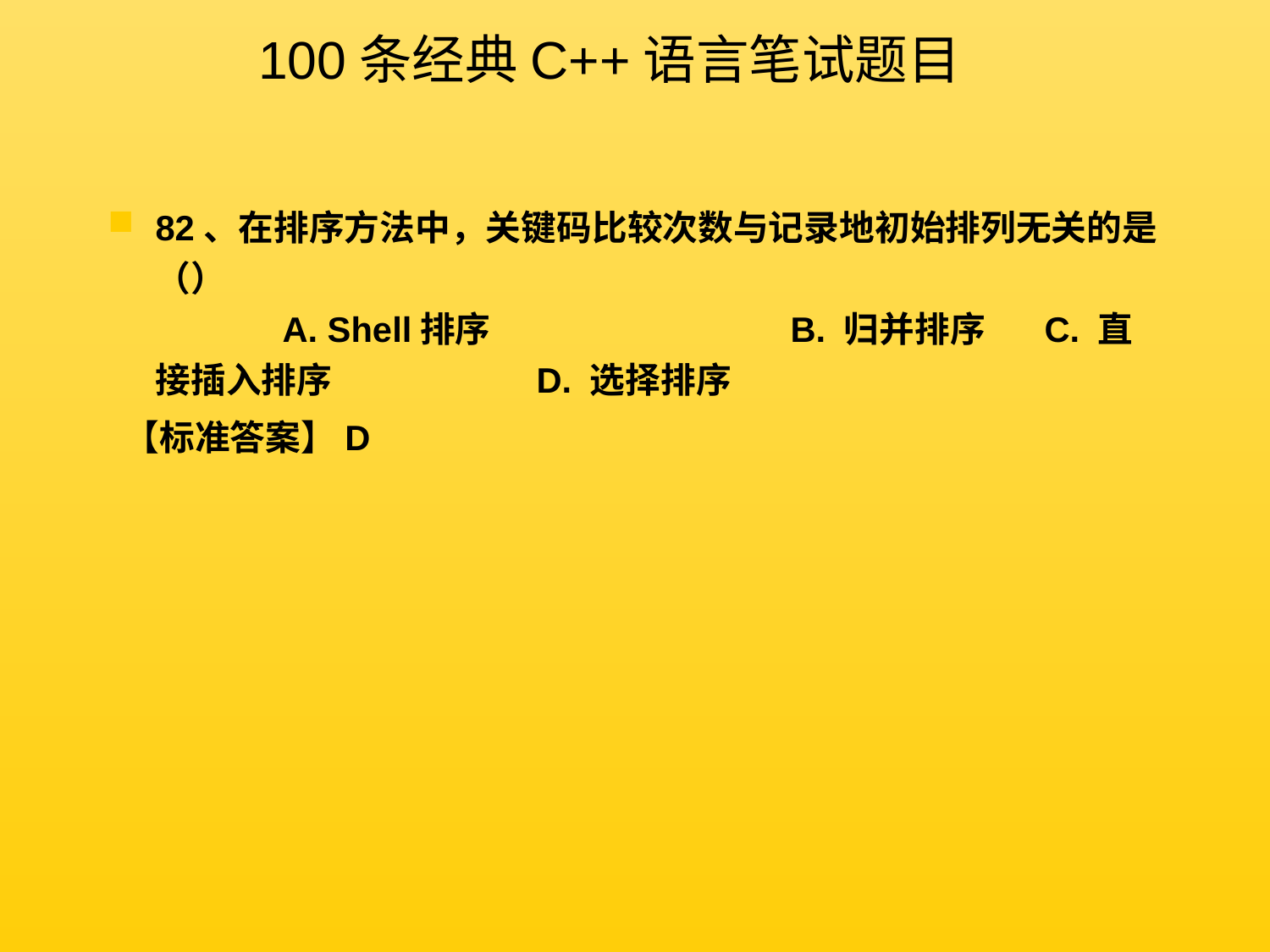

100条经典C++语言笔试题目
82、在排序方法中，关键码比较次数与记录地初始排列无关的是（）
	A. Shell排序      		B. 归并排序       	C. 直接插入排序     		D. 选择排序
 【标准答案】D